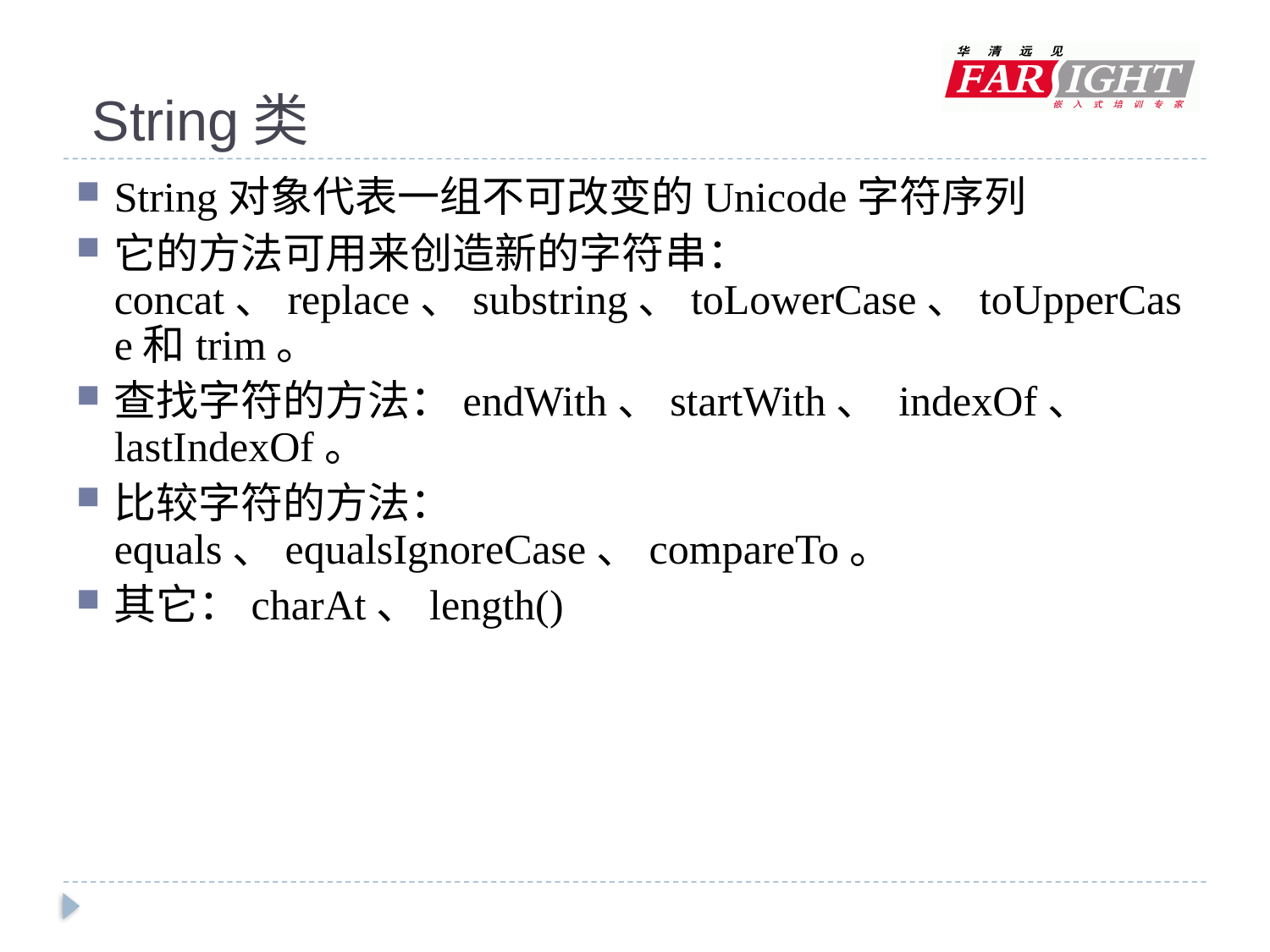

# String类
String对象代表一组不可改变的Unicode字符序列
它的方法可用来创造新的字符串：concat、replace、substring、toLowerCase、toUpperCase和trim。
查找字符的方法：endWith、startWith、 indexOf、 lastIndexOf。
比较字符的方法：equals、equalsIgnoreCase、compareTo。
其它：charAt、length()